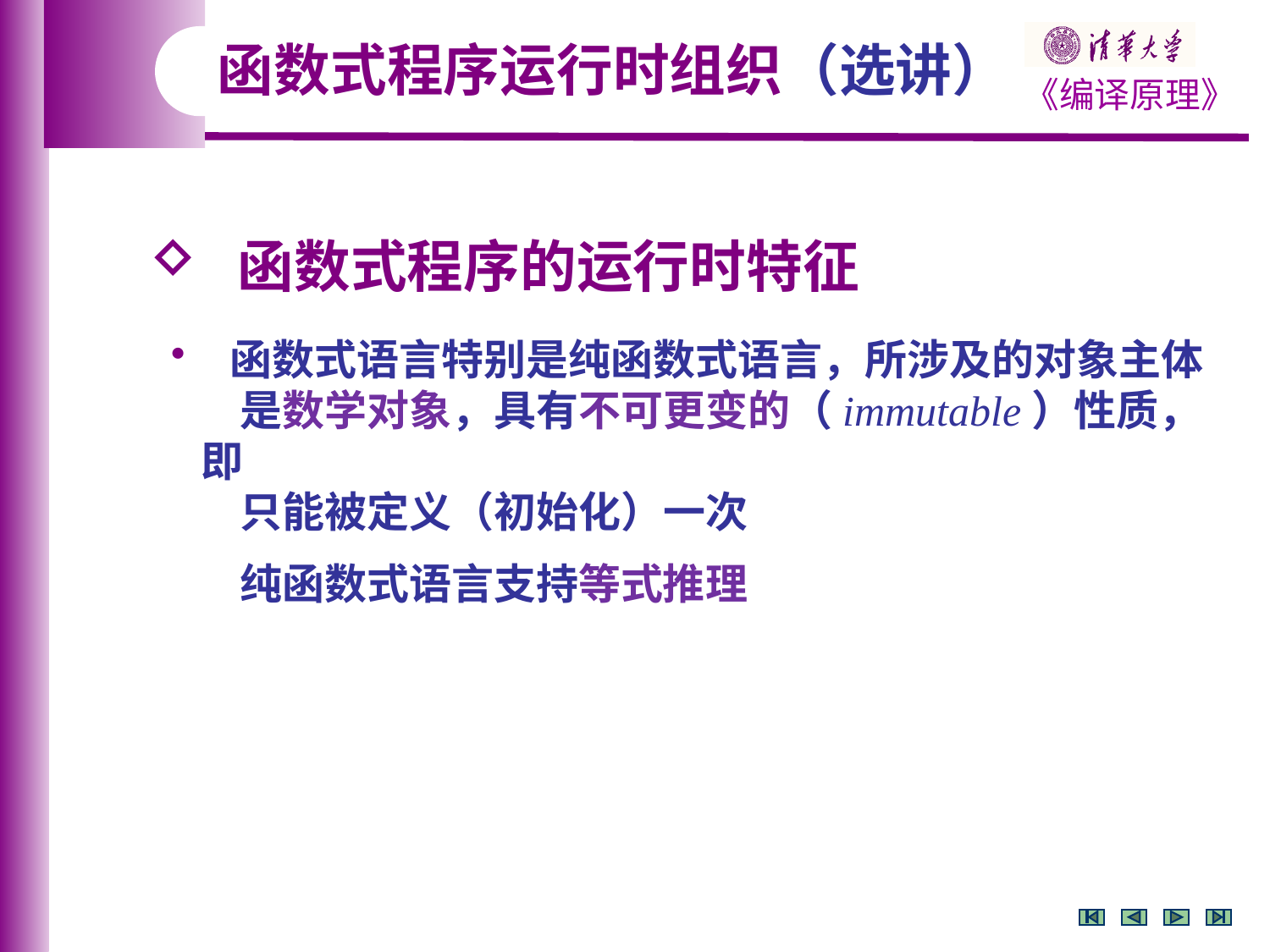

函数式程序运行时组织（选讲）
  函数式程序的运行时特征

  函数式语言特别是纯函数式语言，所涉及的对象主体
   是数学对象，具有不可更变的（immutable）性质，即
   只能被定义（初始化）一次

   纯函数式语言支持等式推理